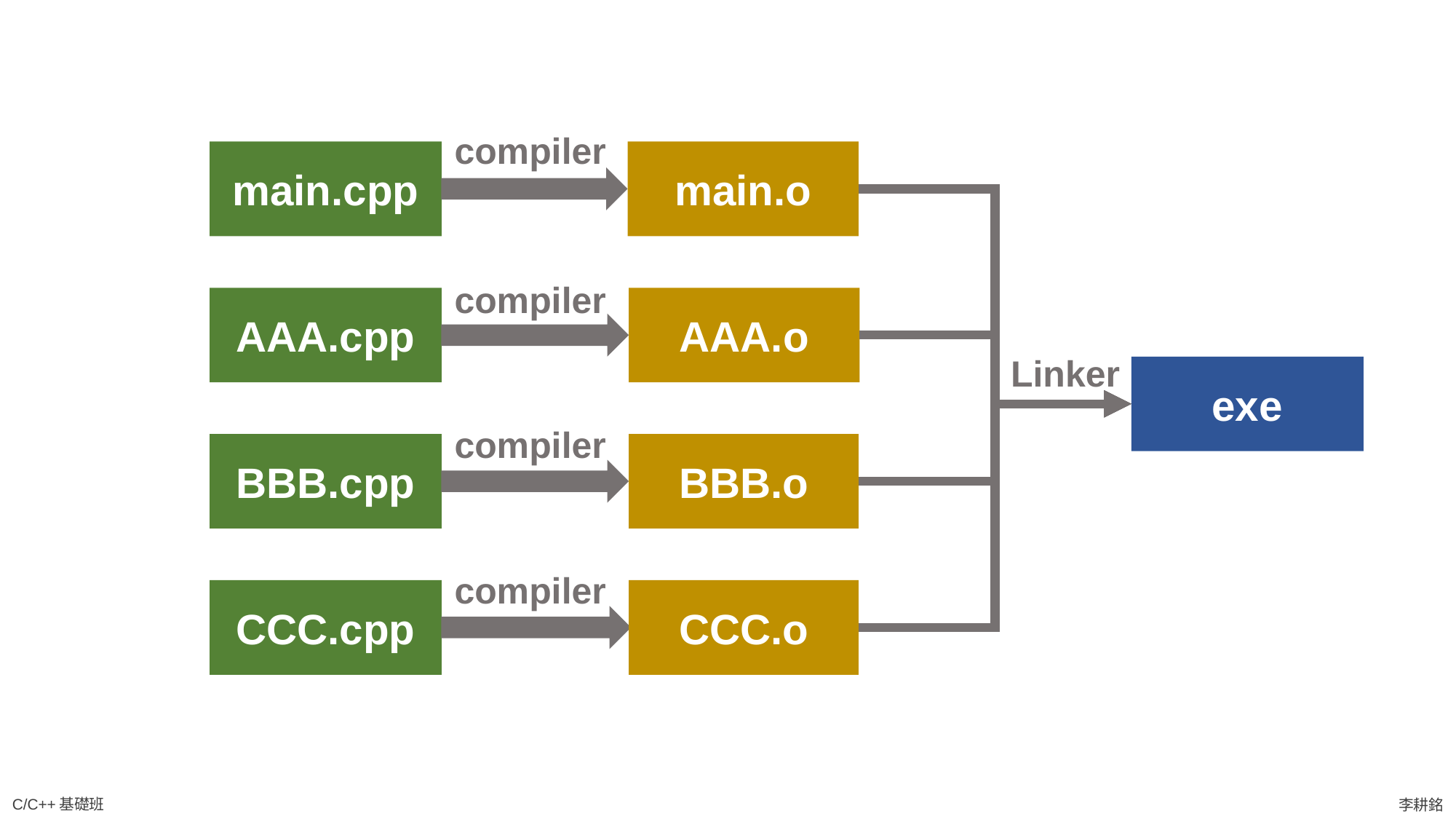

compiler
main.cpp
main.o

compiler
AAA.cpp
AAA.o

Linker
exe
compiler
BBB.cpp
BBB.o

compiler
CCC.cpp
CCC.o

C/C++基礎班
李耕銘